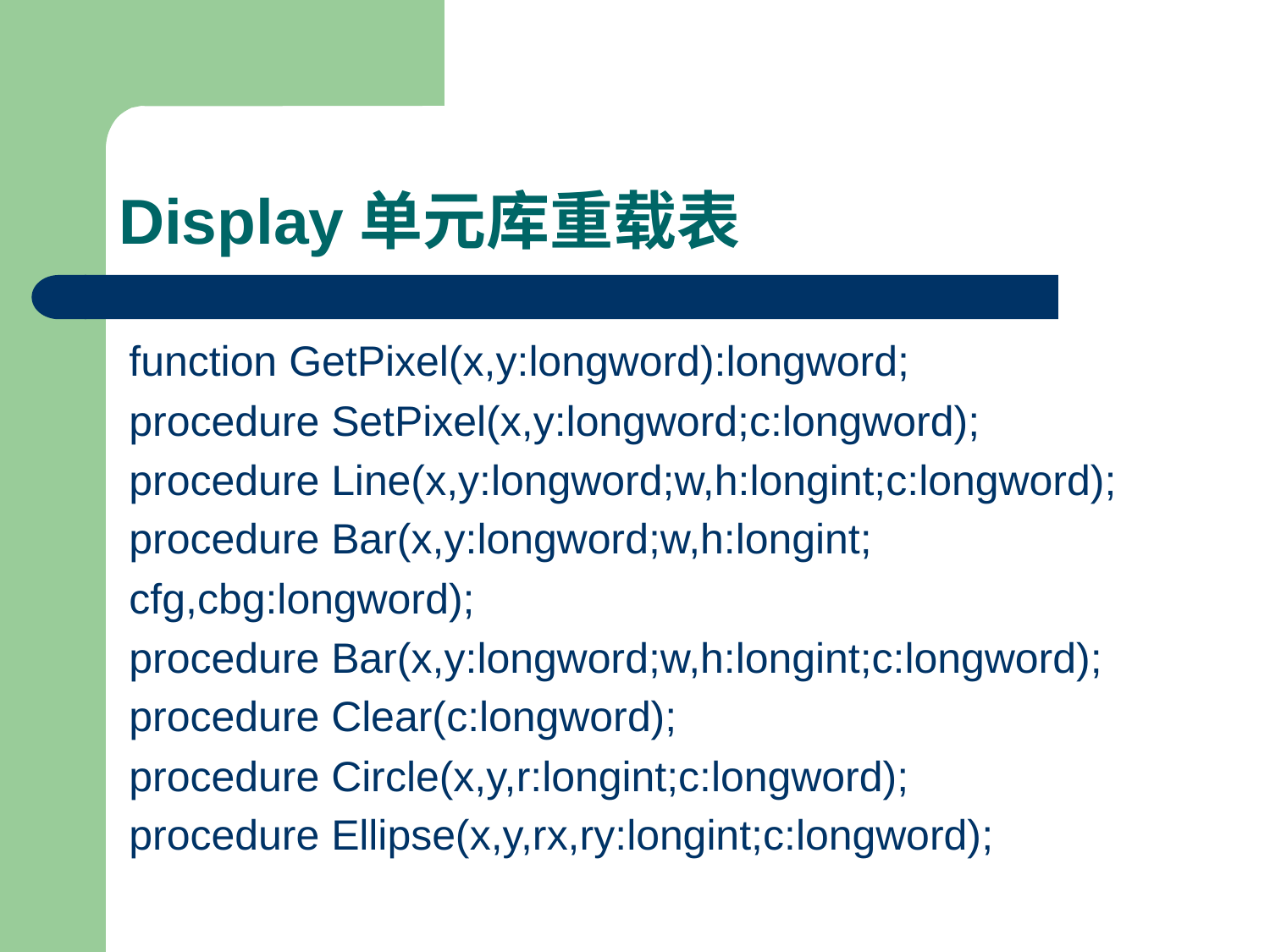

# Display单元库重载表
function GetPixel(x,y:longword):longword;
procedure SetPixel(x,y:longword;c:longword);
procedure Line(x,y:longword;w,h:longint;c:longword);
procedure Bar(x,y:longword;w,h:longint;
cfg,cbg:longword);
procedure Bar(x,y:longword;w,h:longint;c:longword);
procedure Clear(c:longword);
procedure Circle(x,y,r:longint;c:longword);
procedure Ellipse(x,y,rx,ry:longint;c:longword);